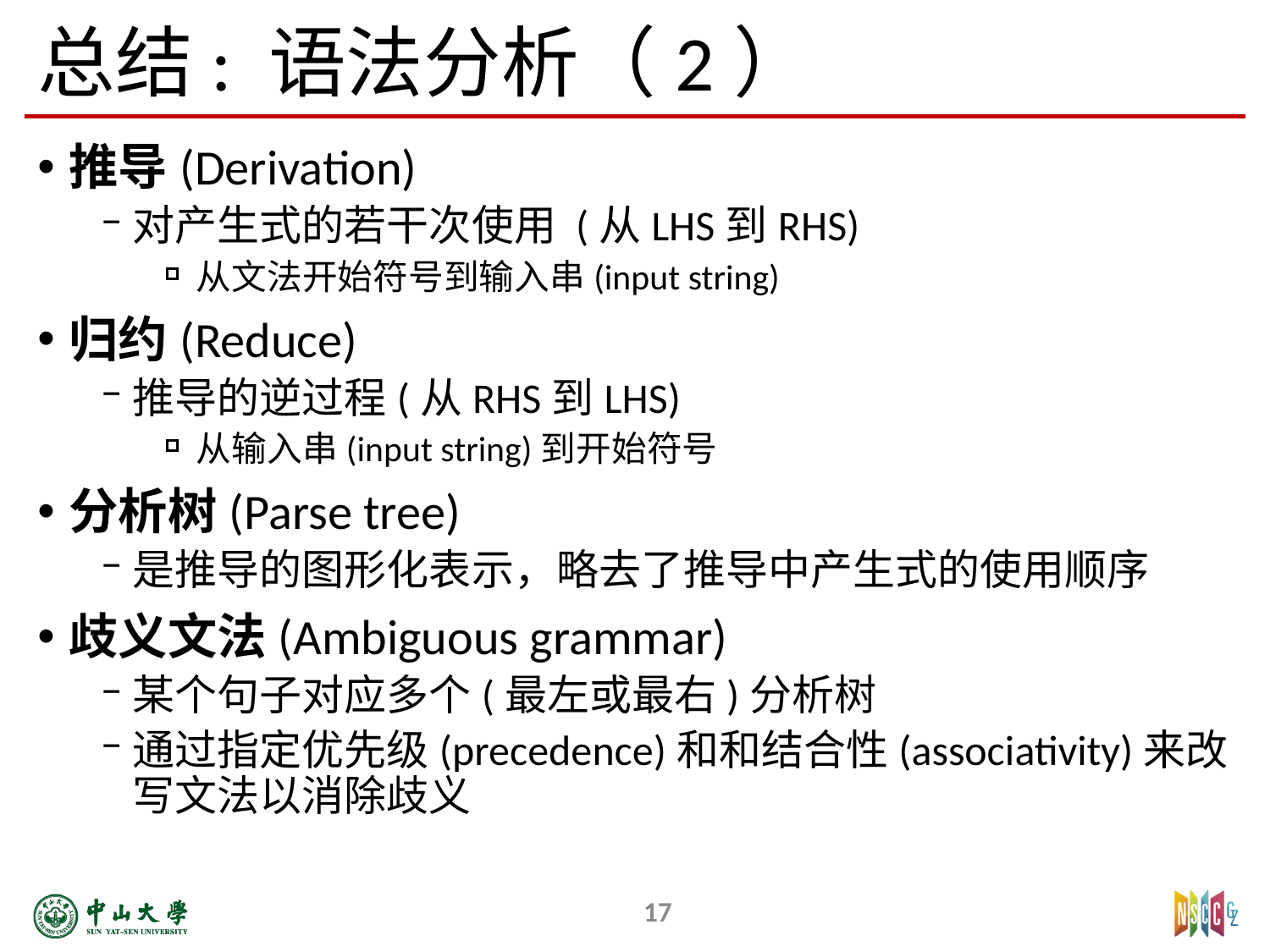

# 总结: 语法分析（2）
推导(Derivation)
对产生式的若干次使用 (从LHS到RHS)
从文法开始符号到输入串(input string)
归约(Reduce)
推导的逆过程(从RHS到LHS)
从输入串(input string)到开始符号
分析树(Parse tree)
是推导的图形化表示，略去了推导中产生式的使用顺序
歧义文法(Ambiguous grammar)
某个句子对应多个(最左或最右)分析树
通过指定优先级(precedence)和和结合性(associativity)来改写文法以消除歧义

17